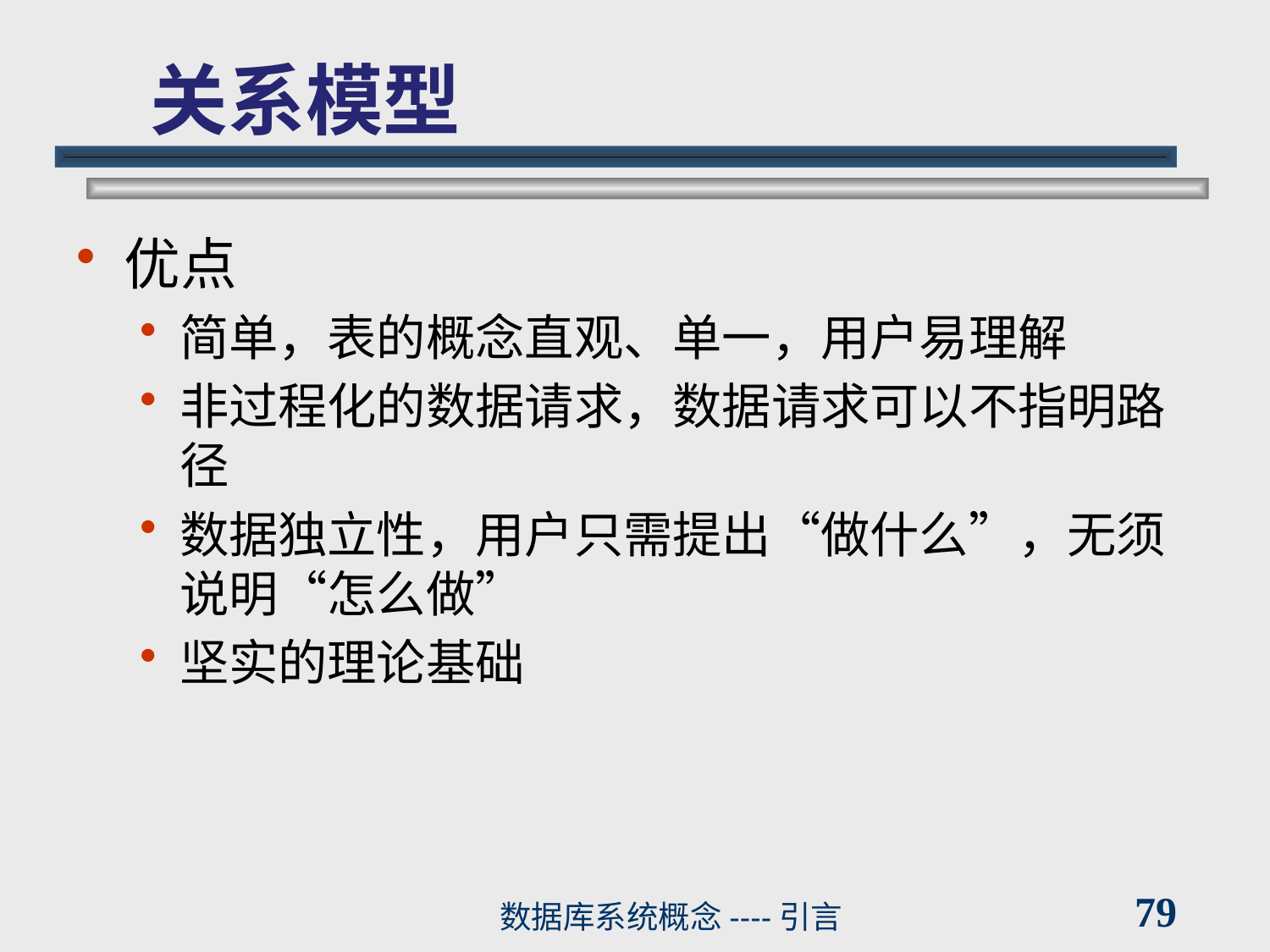

# 关系模型
优点
简单，表的概念直观、单一，用户易理解
非过程化的数据请求，数据请求可以不指明路径
数据独立性，用户只需提出“做什么”，无须说明“怎么做”
坚实的理论基础

79
数据库系统概念----引言